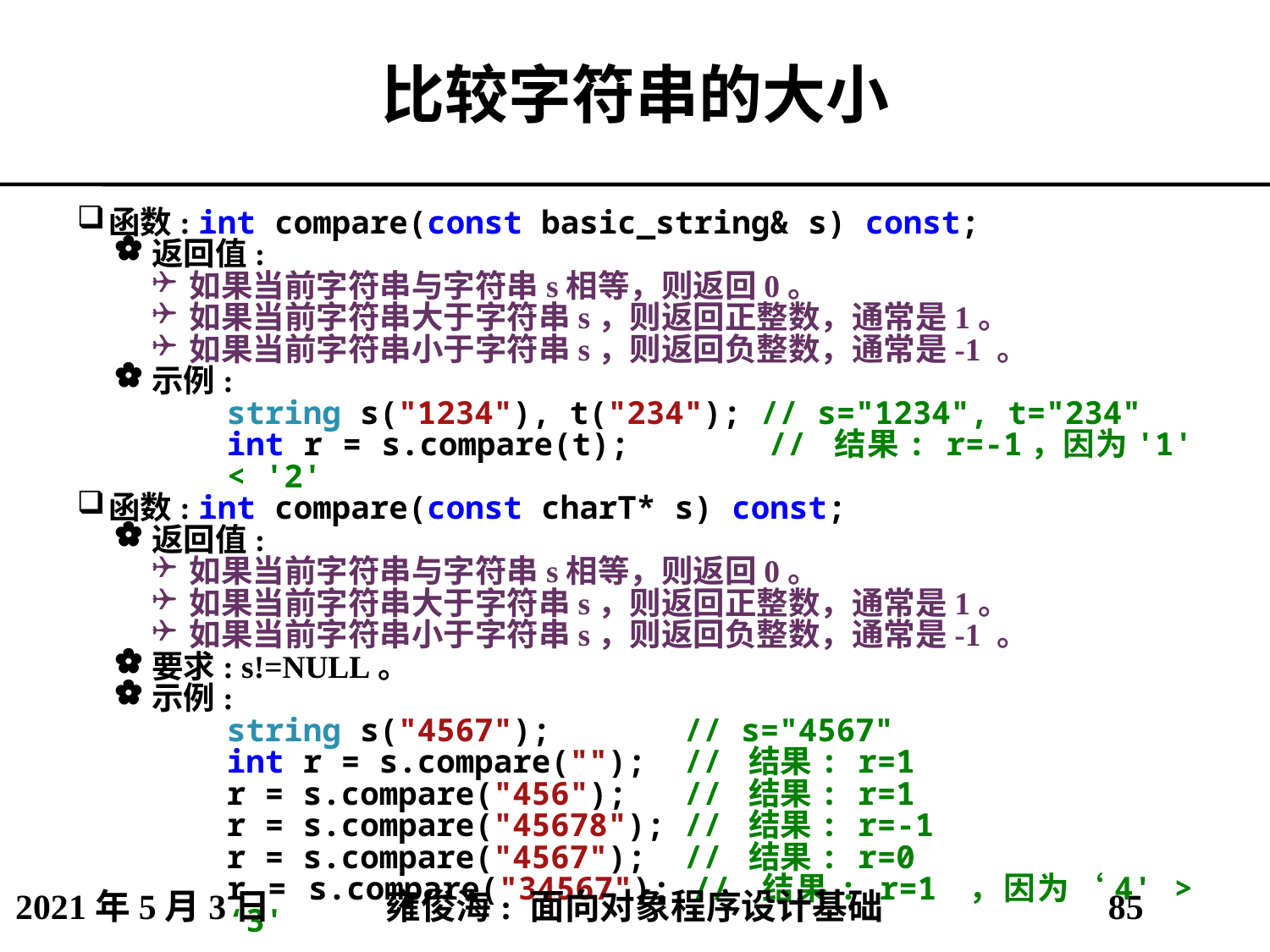

# 比较字符串的大小

函数: int compare(const basic_string& s) const;
返回值:
如果当前字符串与字符串s相等，则返回0。
如果当前字符串大于字符串s，则返回正整数，通常是1。
如果当前字符串小于字符串s，则返回负整数，通常是-1 。
示例:
string s("1234"), t("234"); // s="1234", t="234"
int r = s.compare(t);       // 结果: r=-1，因为'1' < '2'
函数: int compare(const charT* s) const;
返回值:
如果当前字符串与字符串s相等，则返回0。
如果当前字符串大于字符串s，则返回正整数，通常是1。
如果当前字符串小于字符串s，则返回负整数，通常是-1 。
要求: s!=NULL。
示例:
string s("4567");       // s="4567"
int r = s.compare("");  // 结果: r=1
r = s.compare("456");   // 结果: r=1
r = s.compare("45678"); // 结果: r=-1
r = s.compare("4567");  // 结果: r=0
r = s.compare("34567"); // 结果: r=1 ，因为‘4' > ‘3'
2021年5月3日
雍俊海: 面向对象程序设计基础
85